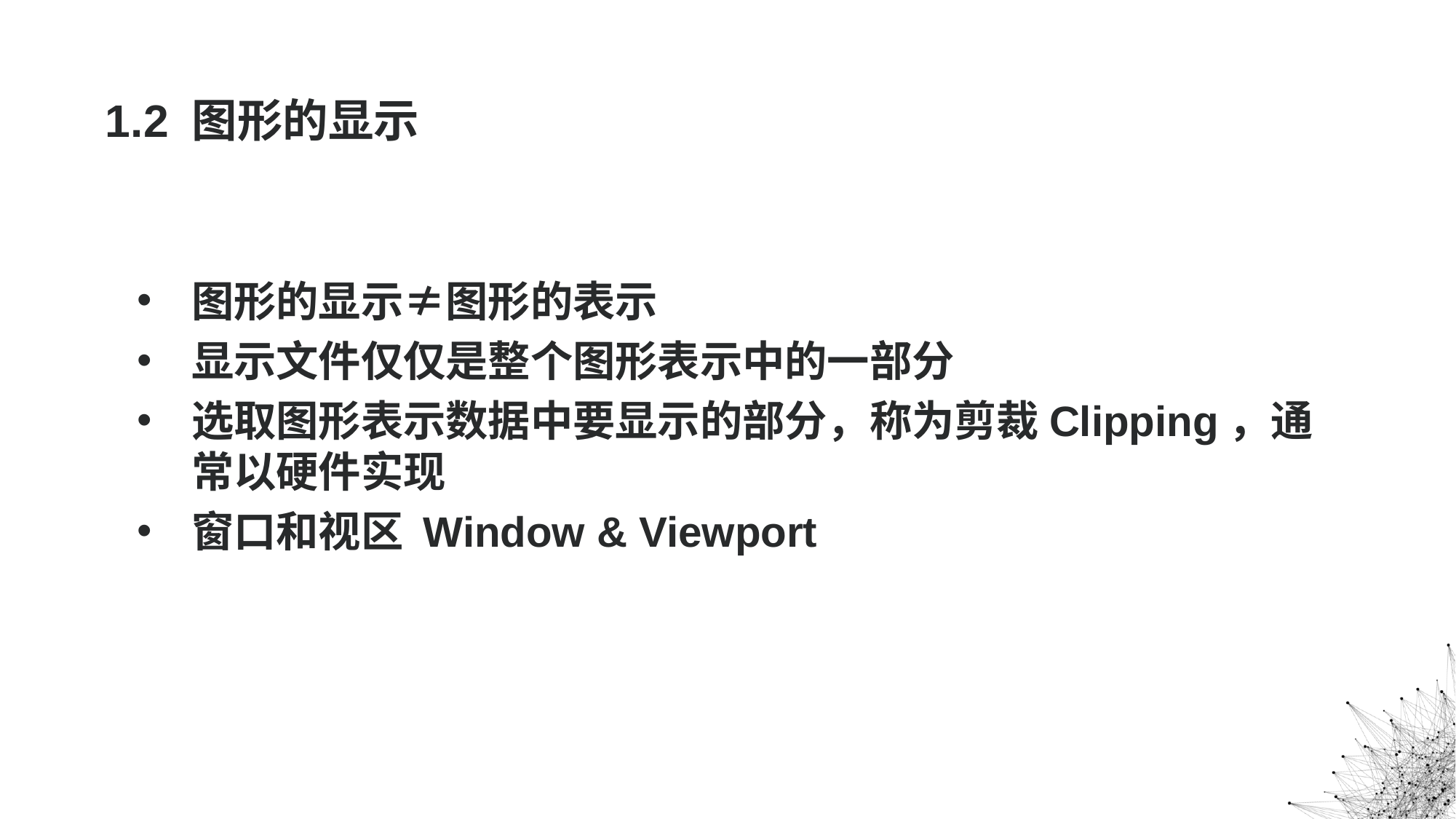

# 1.2 图形的显示
图形的显示≠图形的表示
显示文件仅仅是整个图形表示中的一部分
选取图形表示数据中要显示的部分，称为剪裁Clipping，通常以硬件实现
窗口和视区 Window & Viewport